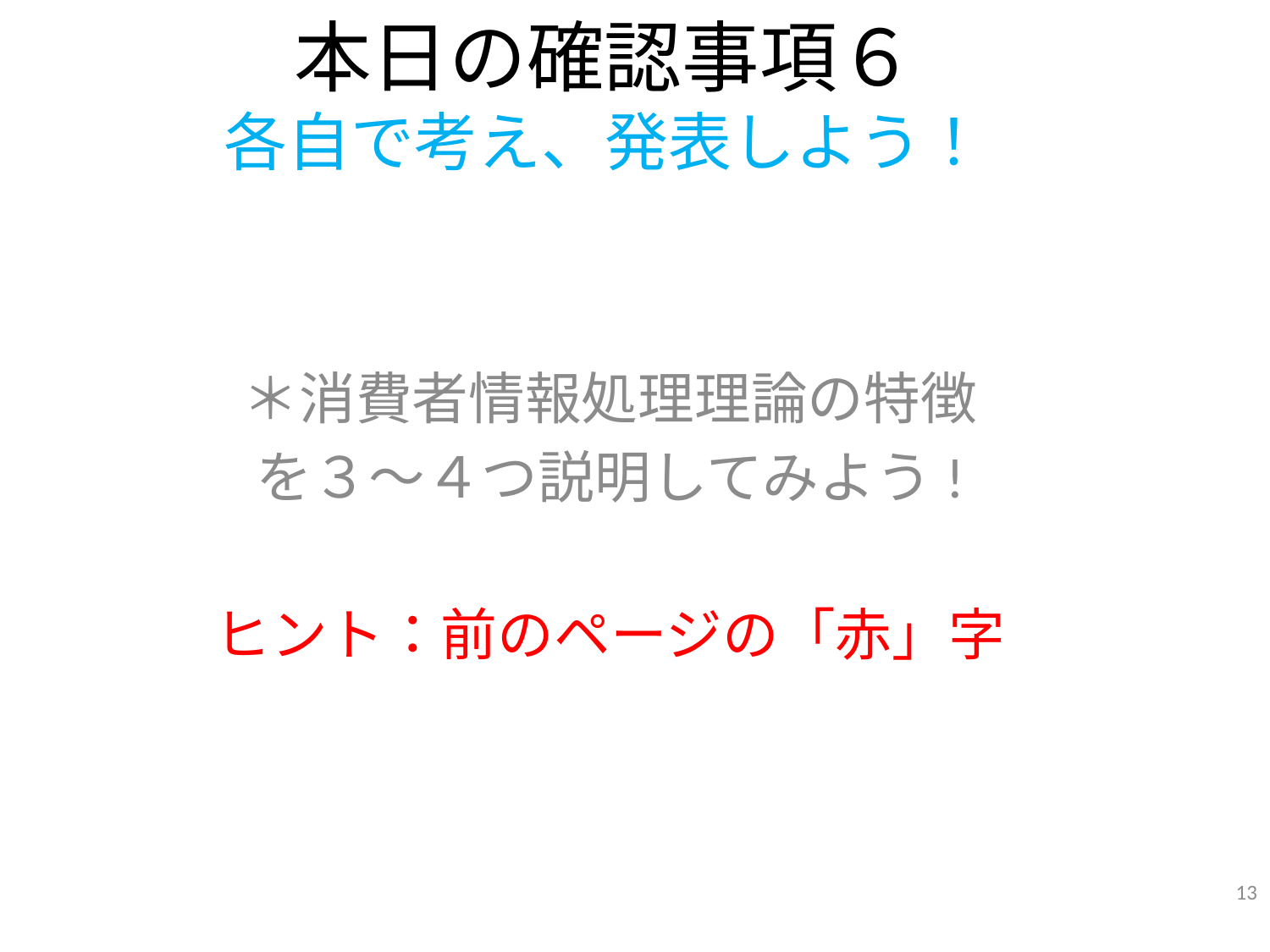

# 本日の確認事項６ 各自で考え、発表しよう！
＊消費者情報処理理論の特徴
を３～４つ説明してみよう!

ヒント：前のページの「赤」字

13